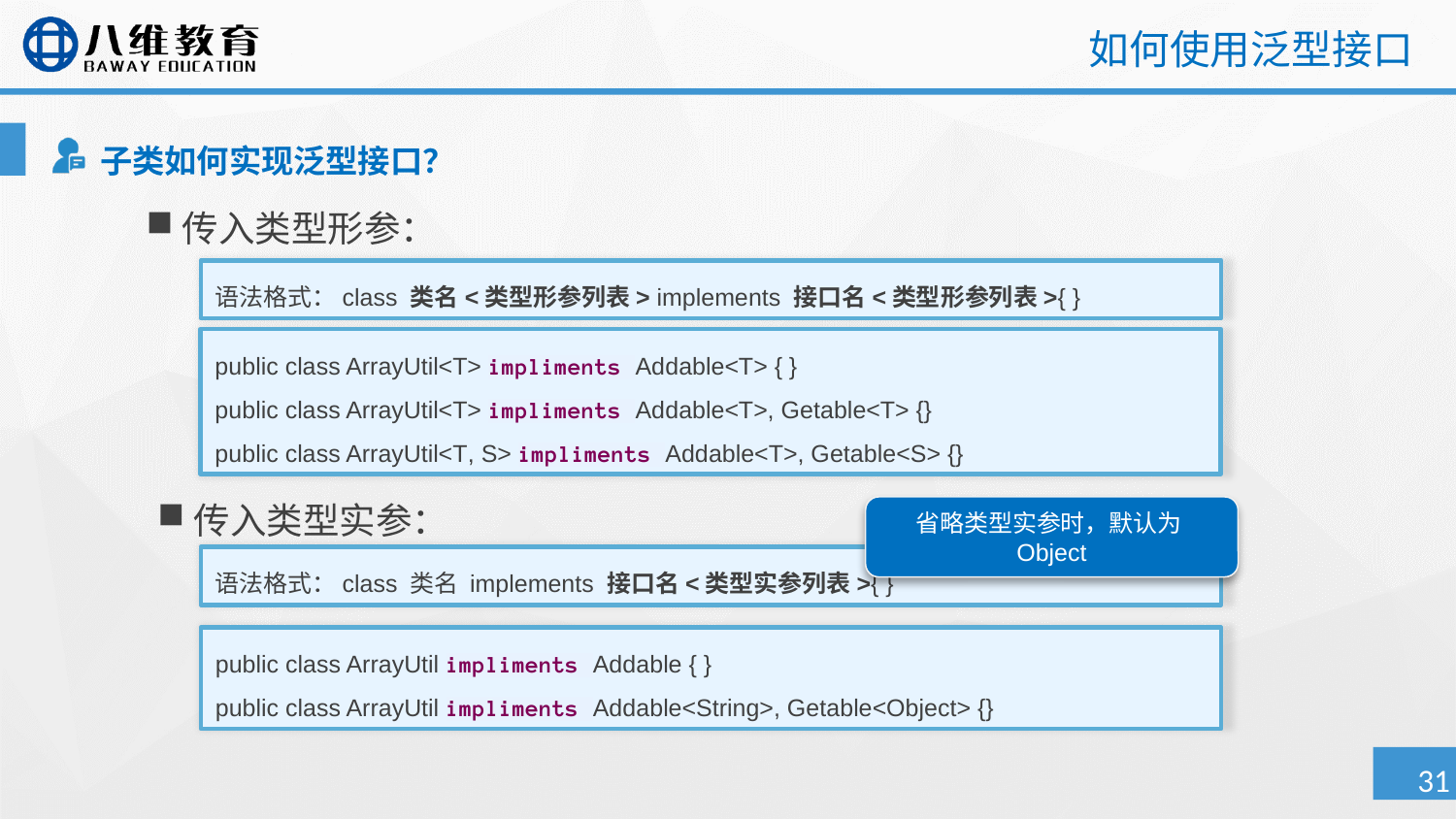

# 如何使用泛型接口
子类如何实现泛型接口？
传入类型形参：
语法格式：class 类名<类型形参列表> implements 接口名<类型形参列表>{ }
public class ArrayUtil<T> impliments Addable<T> { }
public class ArrayUtil<T> impliments Addable<T>, Getable<T> {}
public class ArrayUtil<T, S> impliments Addable<T>, Getable<S> {}
传入类型实参：
省略类型实参时，默认为Object
语法格式：class 类名 implements 接口名<类型实参列表>{ }
public class ArrayUtil impliments Addable { }
public class ArrayUtil impliments Addable<String>, Getable<Object> {}